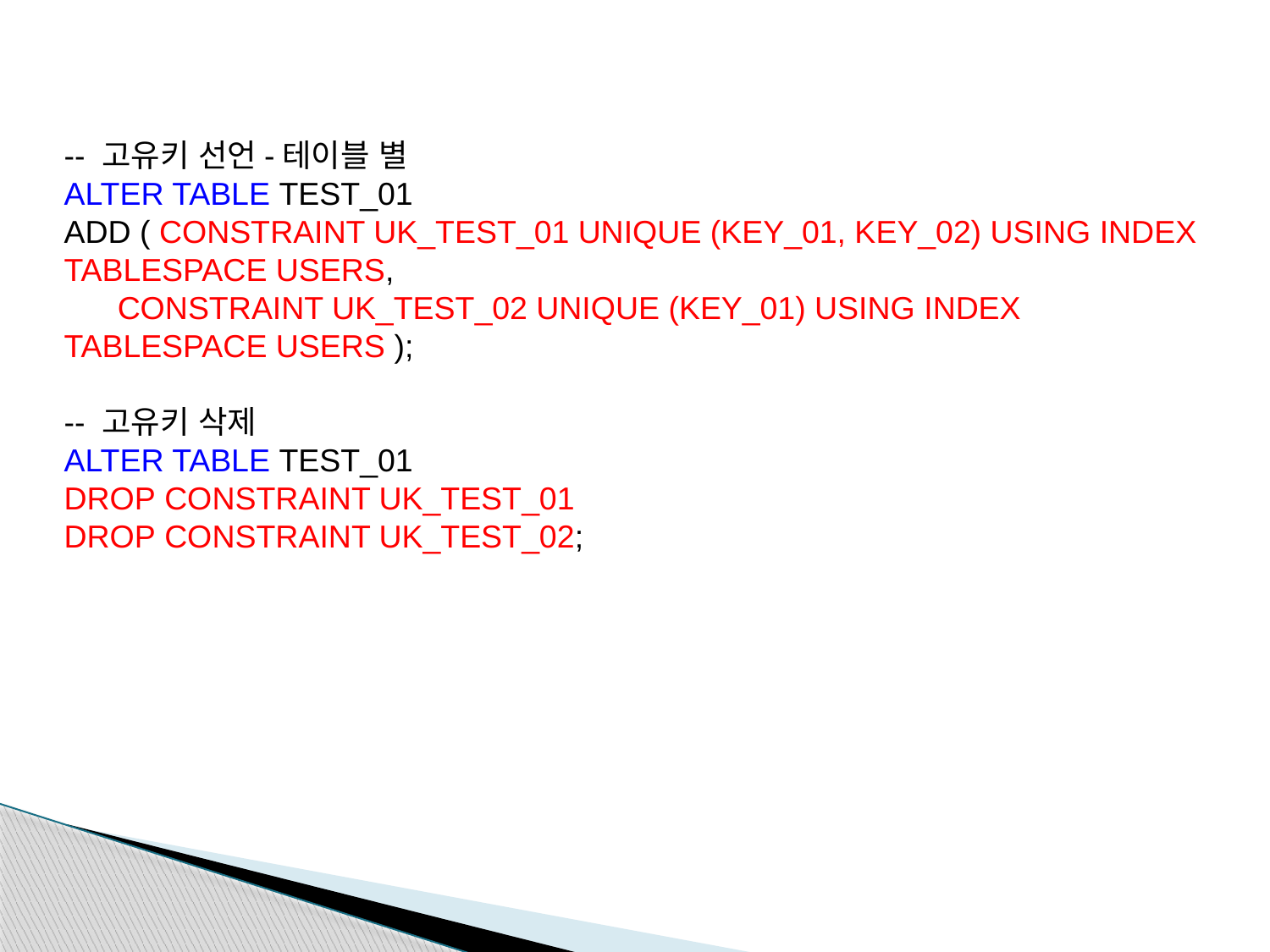

-- 고유키 선언-테이블 별
ALTER TABLE TEST_01
ADD ( CONSTRAINT UK_TEST_01 UNIQUE (KEY_01, KEY_02) USING INDEX TABLESPACE USERS,
      CONSTRAINT UK_TEST_02 UNIQUE (KEY_01) USING INDEX TABLESPACE USERS );

-- 고유키 삭제
ALTER TABLE TEST_01
DROP CONSTRAINT UK_TEST_01
DROP CONSTRAINT UK_TEST_02;